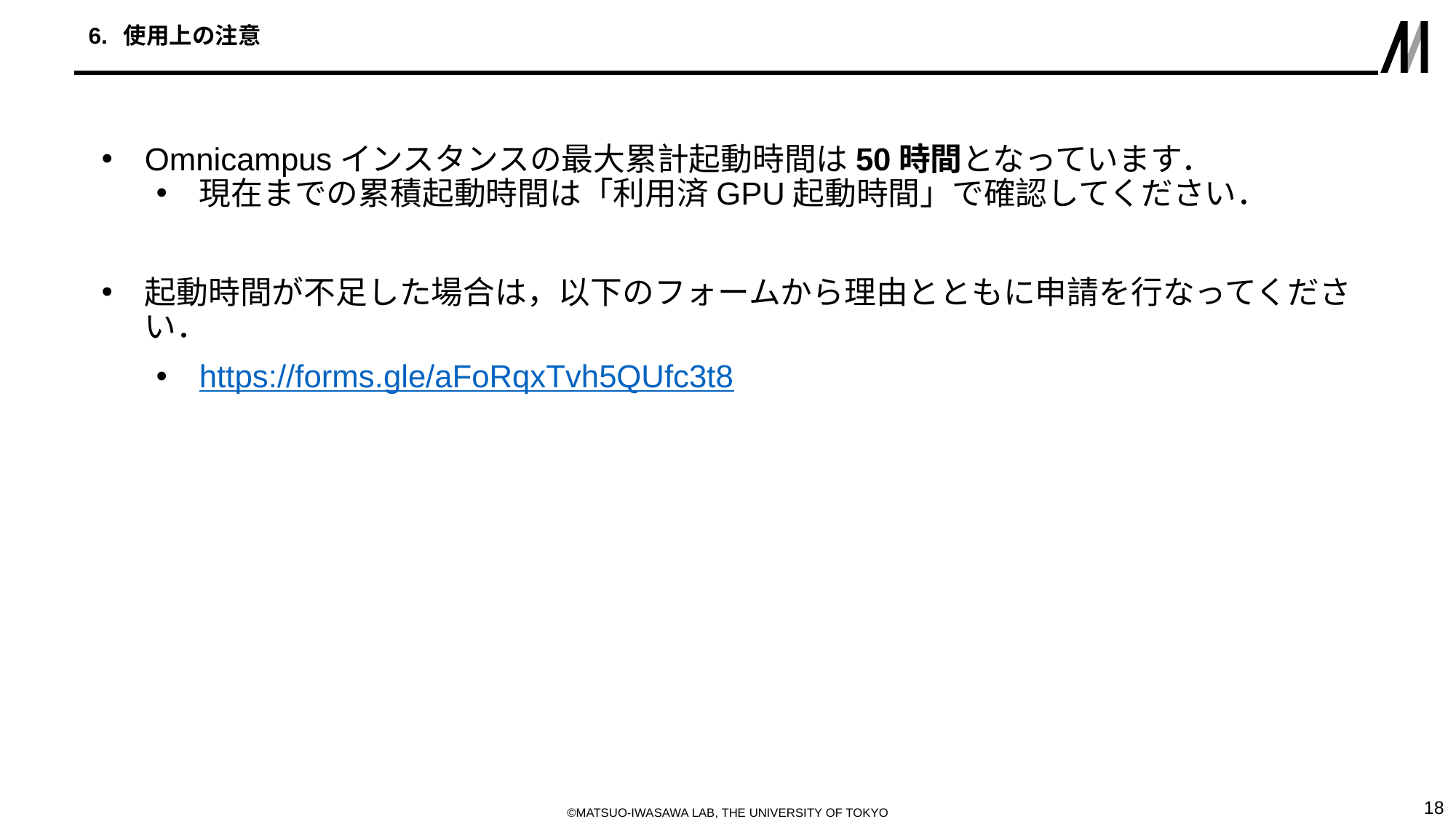

# 6.  使用上の注意
Omnicampusインスタンスの最大累計起動時間は50時間となっています．
現在までの累積起動時間は「利用済GPU起動時間」で確認してください．

起動時間が不足した場合は，以下のフォームから理由とともに申請を行なってください．
https://forms.gle/aFoRqxTvh5QUfc3t8